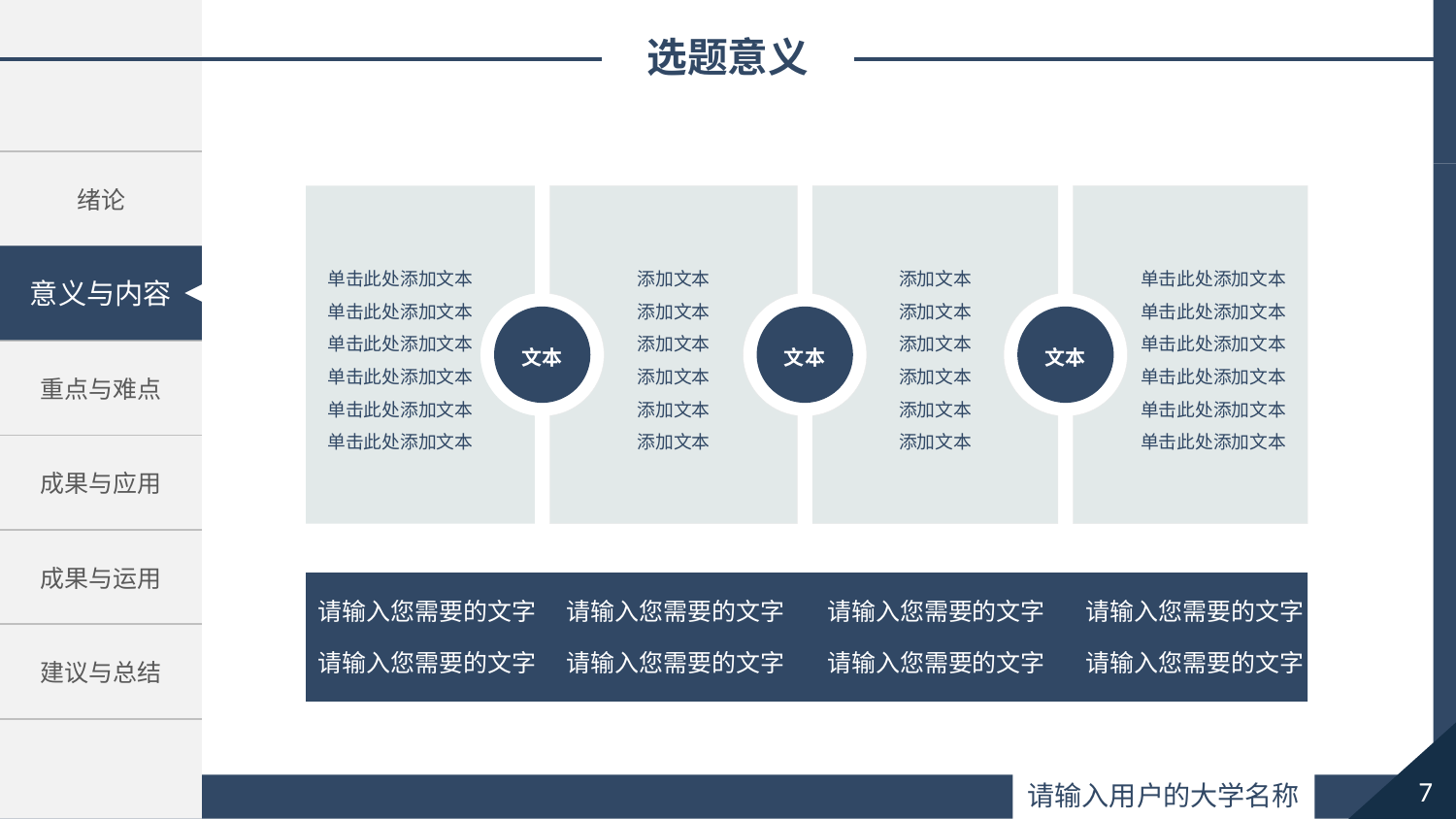

选题意义
单击此处添加文本单击此处添加文本单击此处添加文本单击此处添加文本
单击此处添加文本单击此处添加文本
添加文本
添加文本
添加文本
添加文本
添加文本
添加文本
添加文本
添加文本
添加文本
添加文本
添加文本
添加文本
文本
单击此处添加文本
单击此处添加文本
单击此处添加文本
单击此处添加文本
单击此处添加文本
单击此处添加文本
文本
文本

请输入您需要的文字
请输入您需要的文字
请输入您需要的文字
请输入您需要的文字
请输入您需要的文字
请输入您需要的文字
请输入您需要的文字
请输入您需要的文字